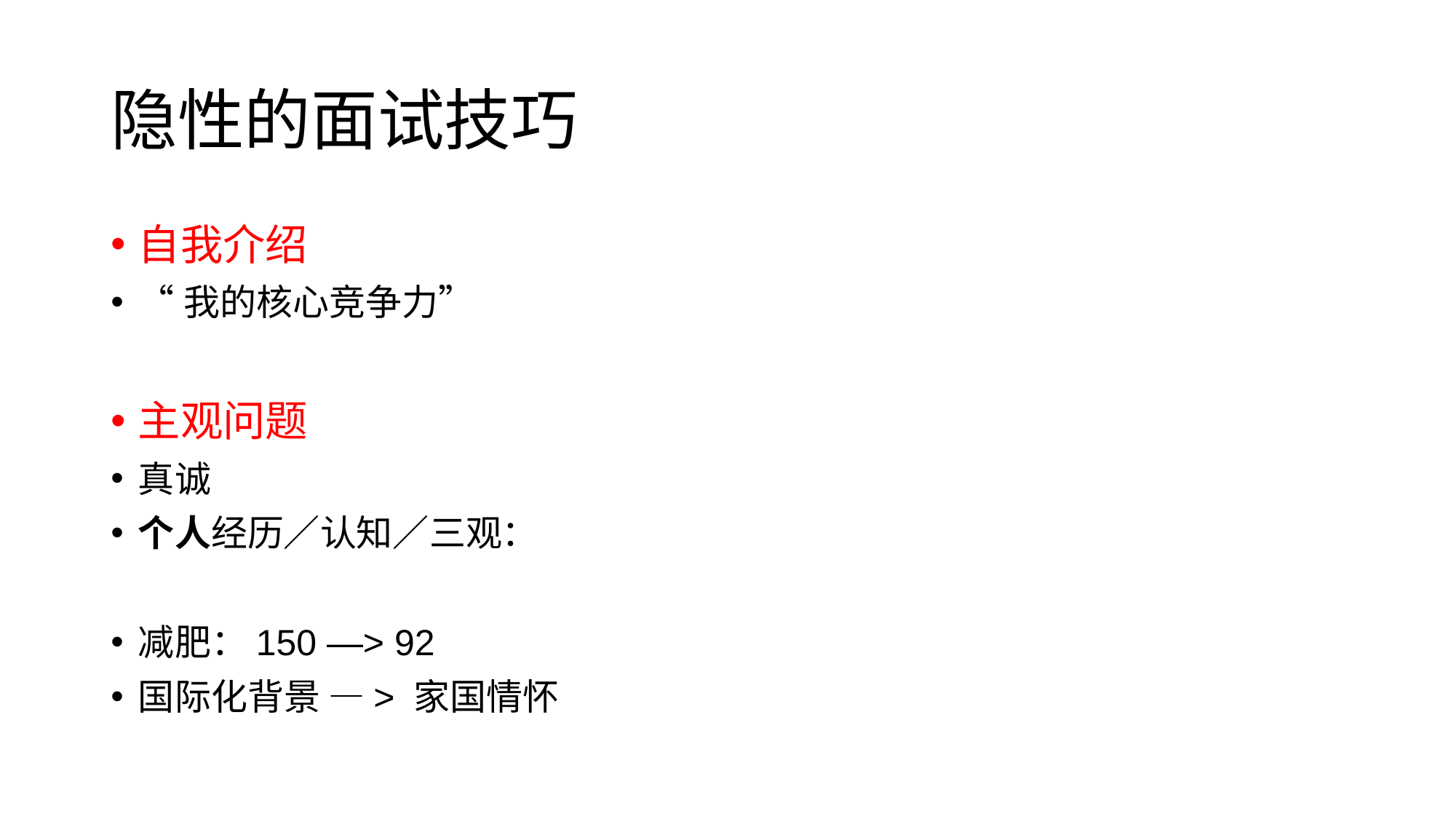

# 隐性的面试技巧
自我介绍
“我的核心竞争力”

主观问题
真诚
个人经历／认知／三观：

减肥：150 —> 92
国际化背景 —> 家国情怀